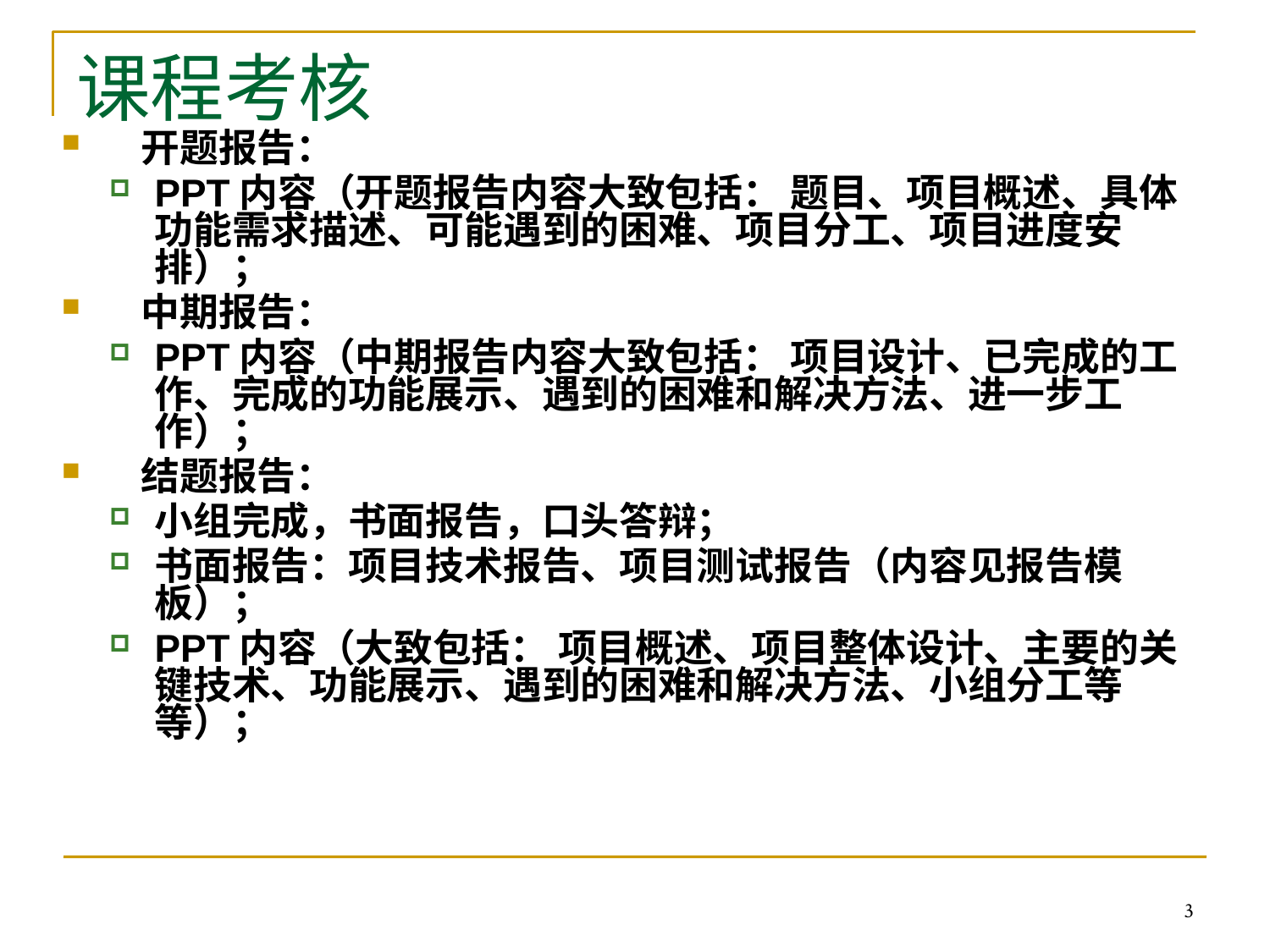

# 课程考核
开题报告：
PPT内容（开题报告内容大致包括： 题目、项目概述、具体功能需求描述、可能遇到的困难、项目分工、项目进度安排）；
中期报告：
PPT内容（中期报告内容大致包括： 项目设计、已完成的工作、完成的功能展示、遇到的困难和解决方法、进一步工作）；
结题报告：
小组完成，书面报告，口头答辩；
书面报告：项目技术报告、项目测试报告（内容见报告模板）；
PPT内容（大致包括： 项目概述、项目整体设计、主要的关键技术、功能展示、遇到的困难和解决方法、小组分工等等）；
3